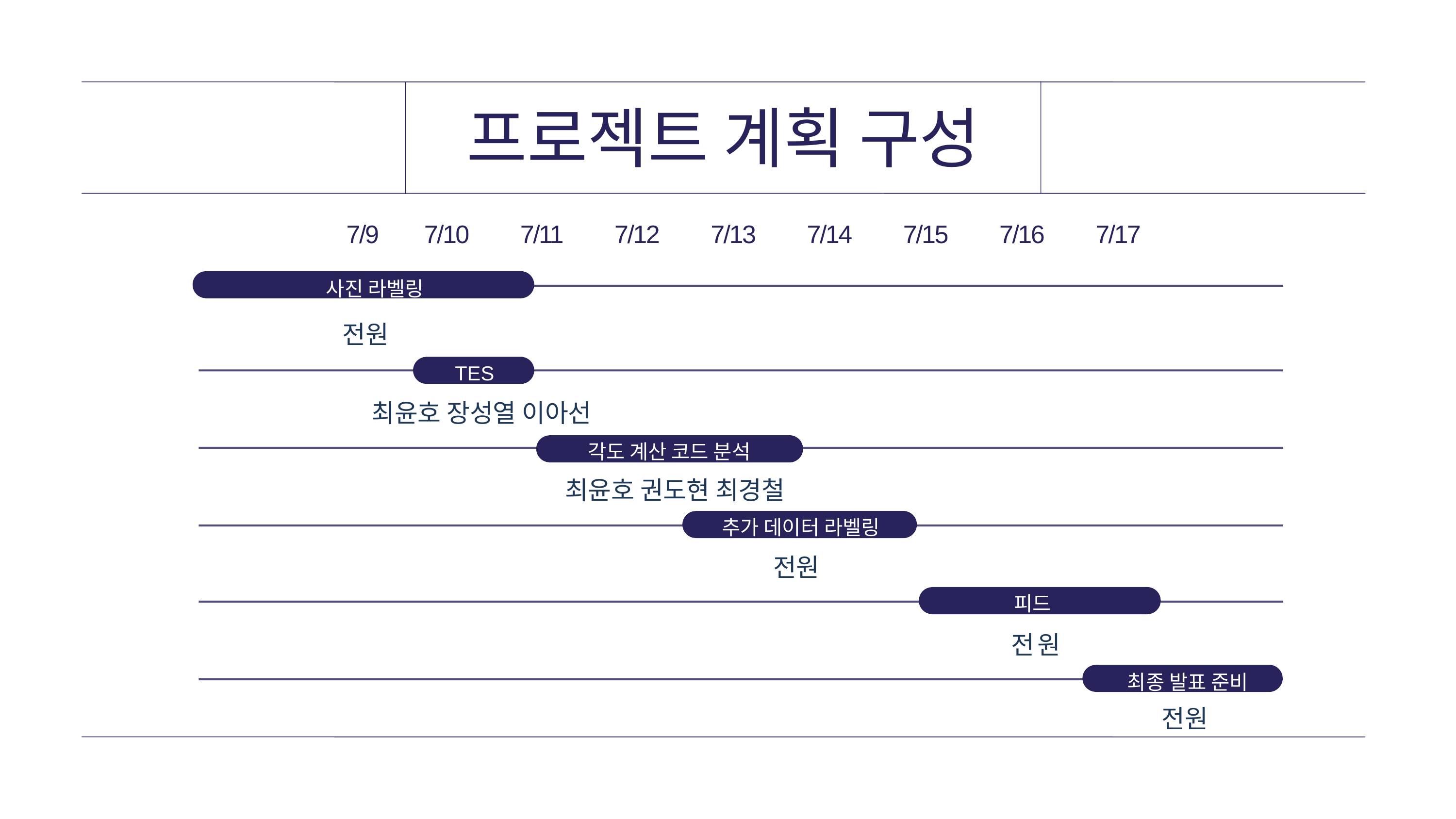

프로젝트 계획 구성

  7/9        7/10         7/11         7/12         7/13         7/14         7/15         7/16         7/17
사진 라벨링

전원
TEST

최윤호 장성열 이아선
각도 계산 코드 분석

최윤호 권도현 최경철
추가 데이터 라벨링

전원
피드백

전원
최종 발표 준비

전원